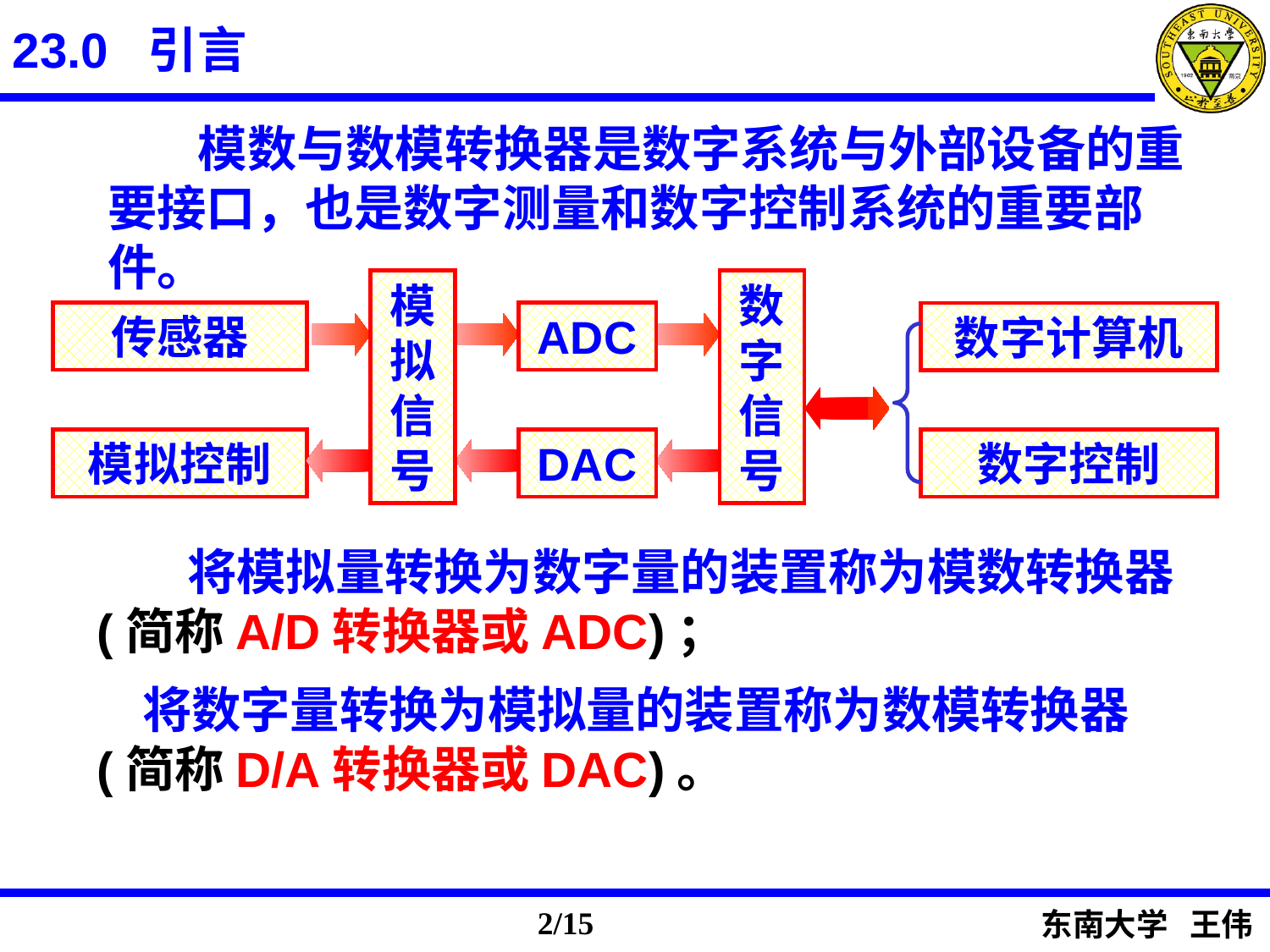

23.0  引言
       模数与数模转换器是数字系统与外部设备的重要接口，也是数字测量和数字控制系统的重要部件。
模拟信号
数字信号
传感器
ADC
数字计算机

模拟控制
DAC
 数字控制

       将模拟量转换为数字量的装置称为模数转换器(简称A/D转换器或ADC)；
   将数字量转换为模拟量的装置称为数模转换器(简称D/A转换器或DAC)。